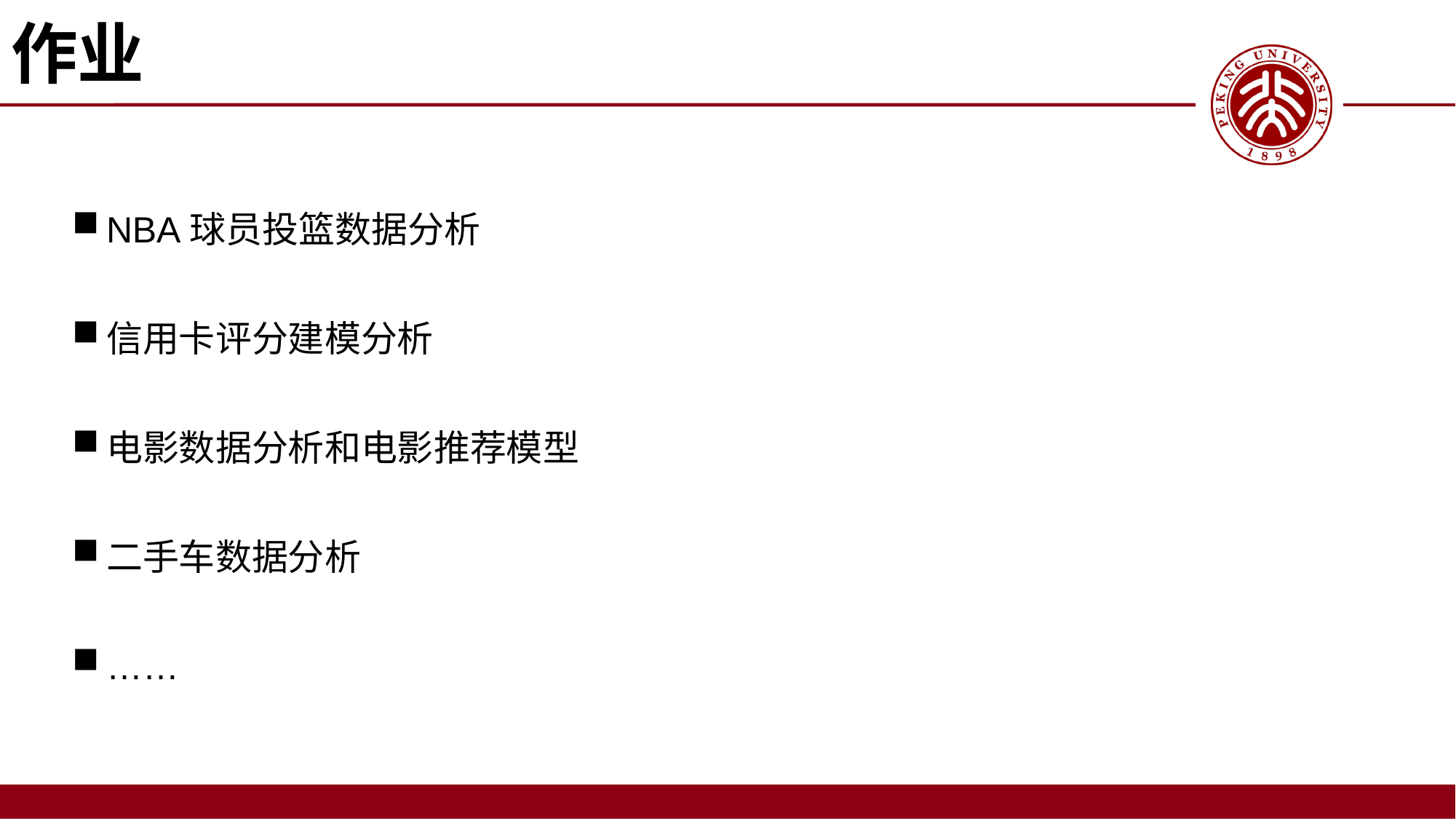

# 作业
NBA球员投篮数据分析
信用卡评分建模分析
电影数据分析和电影推荐模型
二手车数据分析
……